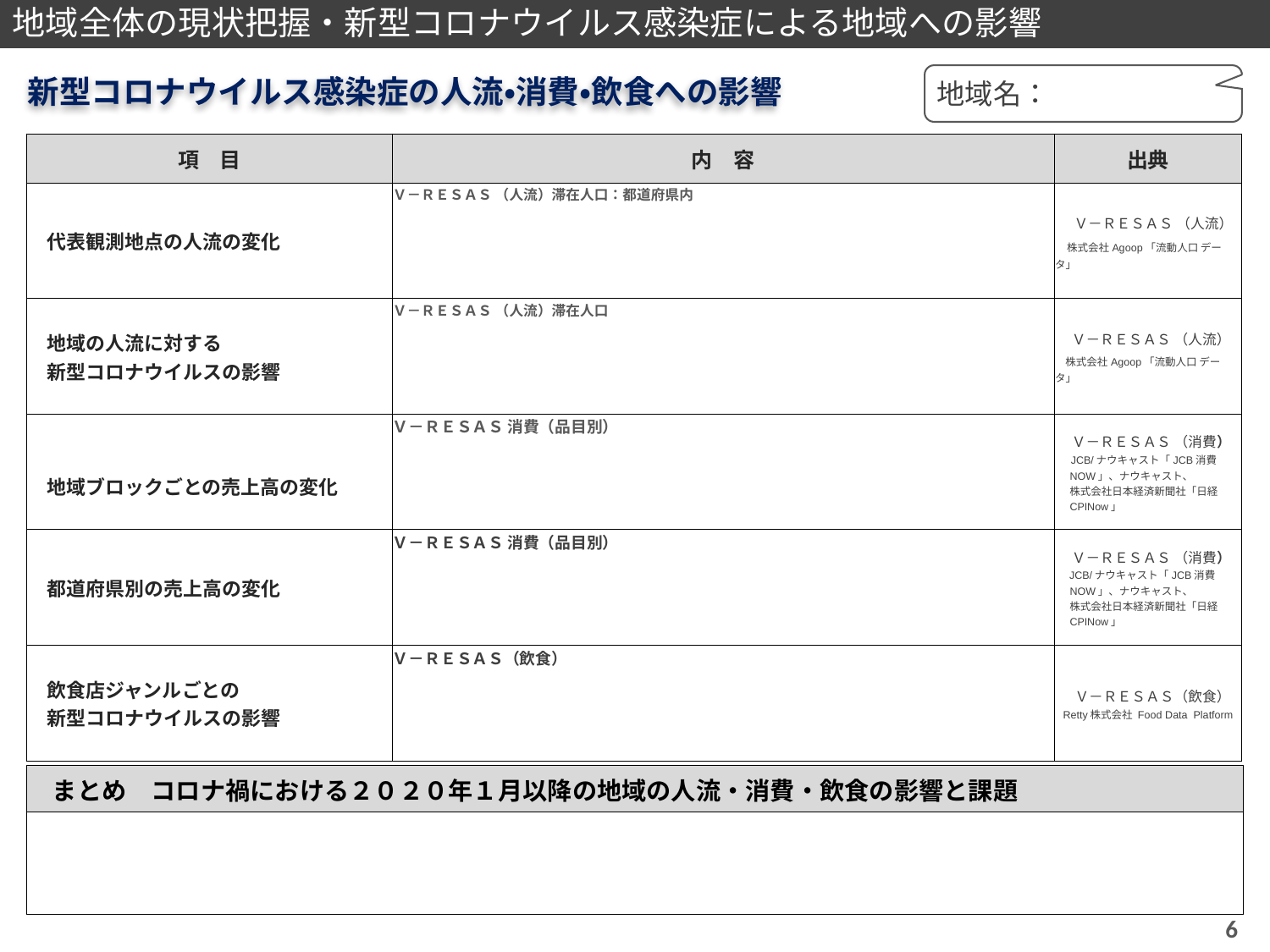

地域全体の現状把握・新型コロナウイルス感染症による地域への影響
新型コロナウイルス感染症の人流・消費・飲食への影響

地域名：
| 項　目 | 内　容 | 出典 |
| --- | --- | --- |
| 代表観測地点の人流の変化 | Ｖ－ＲＥＳＡＳ （人流）滞在人口：都道府県内 | Ｖ－ＲＥＳＡＳ （人流） 株式会社Agoop「流動人口 データ」 |
| 地域の人流に対する 　新型コロナウイルスの影響 | Ｖ－ＲＥＳＡＳ （人流）滞在人口 | Ｖ－ＲＥＳＡＳ （人流） 株式会社Agoop「流動人口 データ」 |
| 地域ブロックごとの売上高の変化 | Ｖ－ＲＥＳＡＳ 消費（品目別） | Ｖ－ＲＥＳＡＳ （消費） JCB/ナウキャスト「JCB消費 NOW」、ナウキャスト、 株式会社日本経済新聞社「日経 CPINow」 |
| 都道府県別の売上高の変化 | Ｖ－ＲＥＳＡＳ 消費（品目別） | Ｖ－ＲＥＳＡＳ （消費） JCB/ナウキャスト「JCB消費 NOW」、ナウキャスト、 株式会社日本経済新聞社「日経 CPINow」 |
| 飲食店ジャンルごとの 　新型コロナウイルスの影響 | Ｖ－ＲＥＳＡＳ（飲食） | Ｖ－ＲＥＳＡＳ（飲食） Retty株式会社 Food Data Platform |
| まとめ　コロナ禍における２０２０年１月以降の地域の人流・消費・飲食の影響と課題 |
| --- |
|  |
6